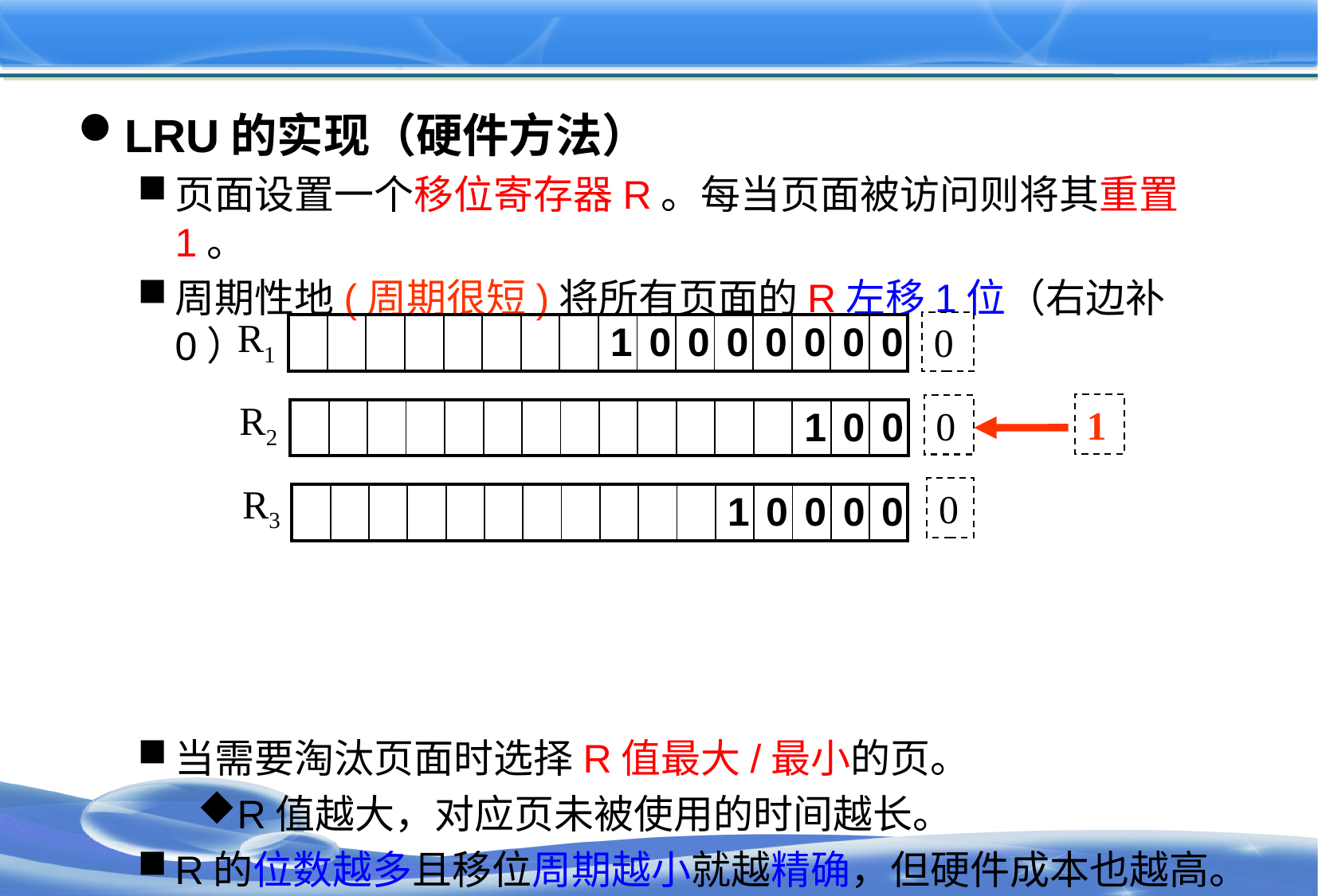

#
LRU的实现（硬件方法）
页面设置一个移位寄存器R。每当页面被访问则将其重置1。
周期性地(周期很短)将所有页面的R左移1位（右边补0）

当需要淘汰页面时选择R值最大/最小的页。
R值越大，对应页未被使用的时间越长。
R的位数越多且移位周期越小就越精确，但硬件成本也越高。
若R的位数太少，可能同时出现多个位0页面情况，难以比较。

R1
0
|  |  |  |  |  |  |  |  | 1 | 0 | 0 | 0 | 0 | 0 | 0 | 0 |
| --- | --- | --- | --- | --- | --- | --- | --- | --- | --- | --- | --- | --- | --- | --- | --- |
R2
1
0
|  |  |  |  |  |  |  |  |  |  |  |  |  | 1 | 0 | 0 |
| --- | --- | --- | --- | --- | --- | --- | --- | --- | --- | --- | --- | --- | --- | --- | --- |

R3
0
|  |  |  |  |  |  |  |  |  |  |  | 1 | 0 | 0 | 0 | 0 |
| --- | --- | --- | --- | --- | --- | --- | --- | --- | --- | --- | --- | --- | --- | --- | --- |